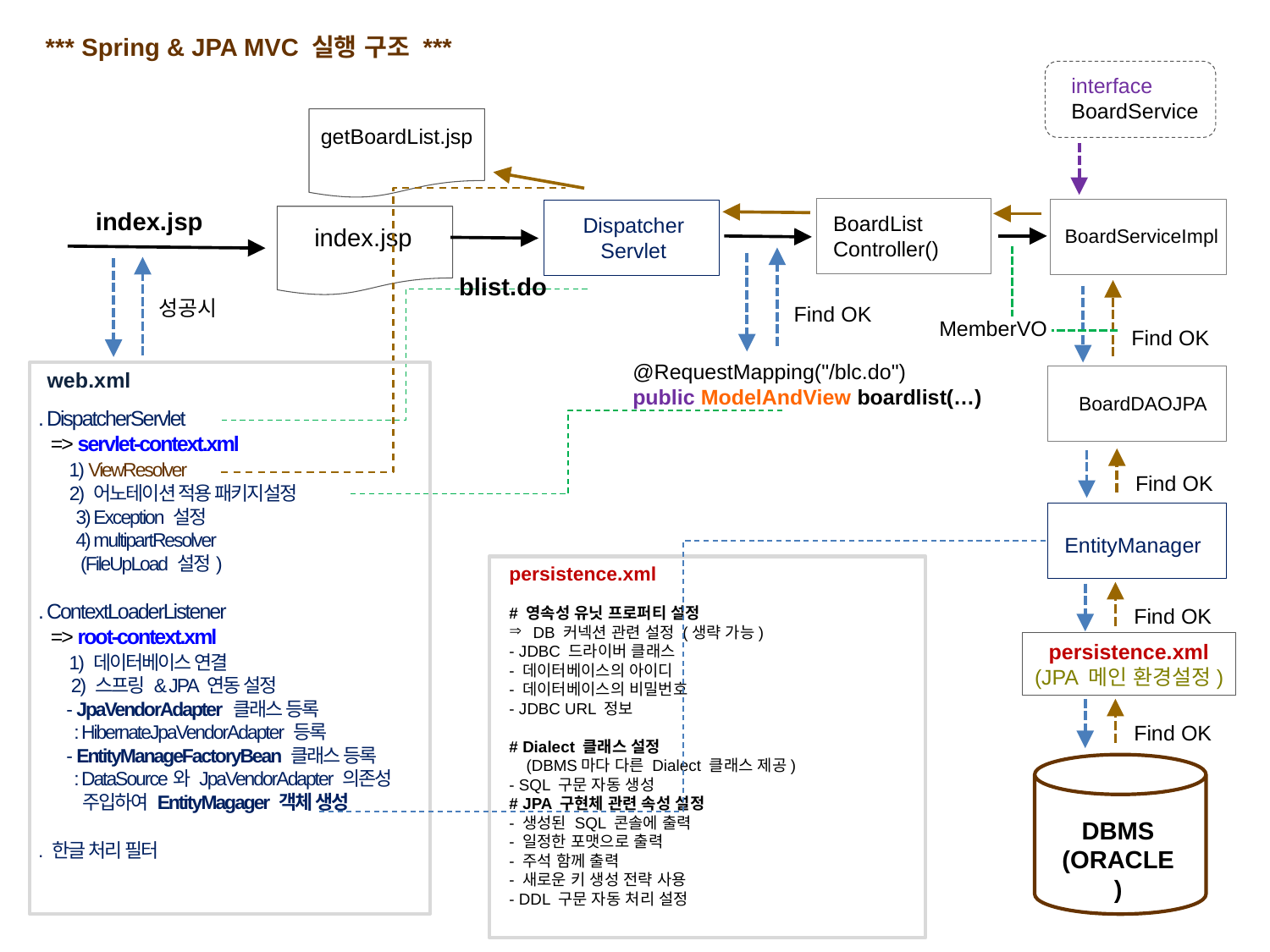

*** Spring & JPA MVC 실행 구조 ***

interface
BoardService

getBoardList.jsp

BoardList
Controller()

BoardServiceImpl
index.jsp

Dispatcher
Servlet

index.jsp
blist.do
성공시
Find OK
MemberVO
Find OK
@RequestMapping("/blc.do")
public ModelAndView boardlist(…)
web.xml

. DispatcherServlet
=> servlet-context.xml
    1) ViewResolver
     2) 어노테이션 적용 패키지설정
     3) Exception 설정
     4) multipartResolver
        (FileUpLoad 설정)
. ContextLoaderListener
=> root-context.xml
    1) 데이터베이스 연결
	     2) 스프링 & JPA 연동 설정
       - JpaVendorAdapter 클래스 등록
         : HibernateJpaVendorAdapter 등록
       - EntityManageFactoryBean 클래스 등록
         : DataSource와 JpaVendorAdapter 의존성
          주입하여 EntityMagager 객체 생성
. 한글 처리 필터

EntityManager
Find OK
persistence.xml
(JPA 메인 환경설정)
Find OK

DBMS
(ORACLE)

BoardDAOJPA
Find OK
persistence.xml

# 영속성 유닛 프로퍼티 설정
DB 커넥션 관련 설정 (생략 가능)
- JDBC 드라이버 클래스
- 데이터베이스의 아이디
- 데이터베이스의 비밀번호
- JDBC URL 정보
# Dialect 클래스 설정
   (DBMS마다 다른 Dialect 클래스 제공)
- SQL 구문 자동 생성
# JPA 구현체 관련 속성 설정
- 생성된 SQL 콘솔에 출력
- 일정한 포맷으로 출력
- 주석 함께 출력
- 새로운 키 생성 전략 사용
- DDL 구문 자동 처리 설정